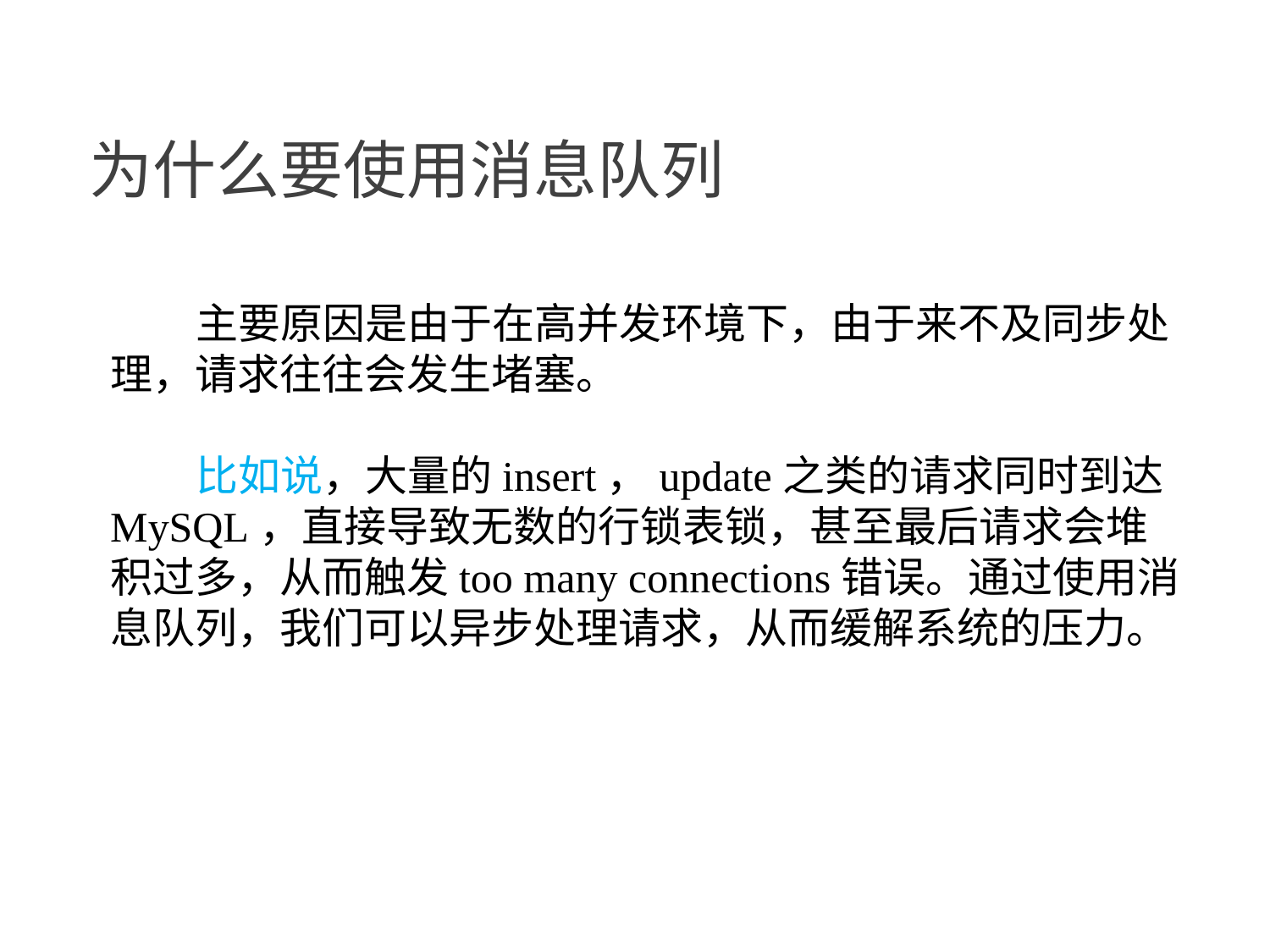

为什么要使用消息队列
主要原因是由于在高并发环境下，由于来不及同步处理，请求往往会发生堵塞。

比如说，大量的insert，update之类的请求同时到达MySQL，直接导致无数的行锁表锁，甚至最后请求会堆积过多，从而触发too many connections错误。通过使用消息队列，我们可以异步处理请求，从而缓解系统的压力。